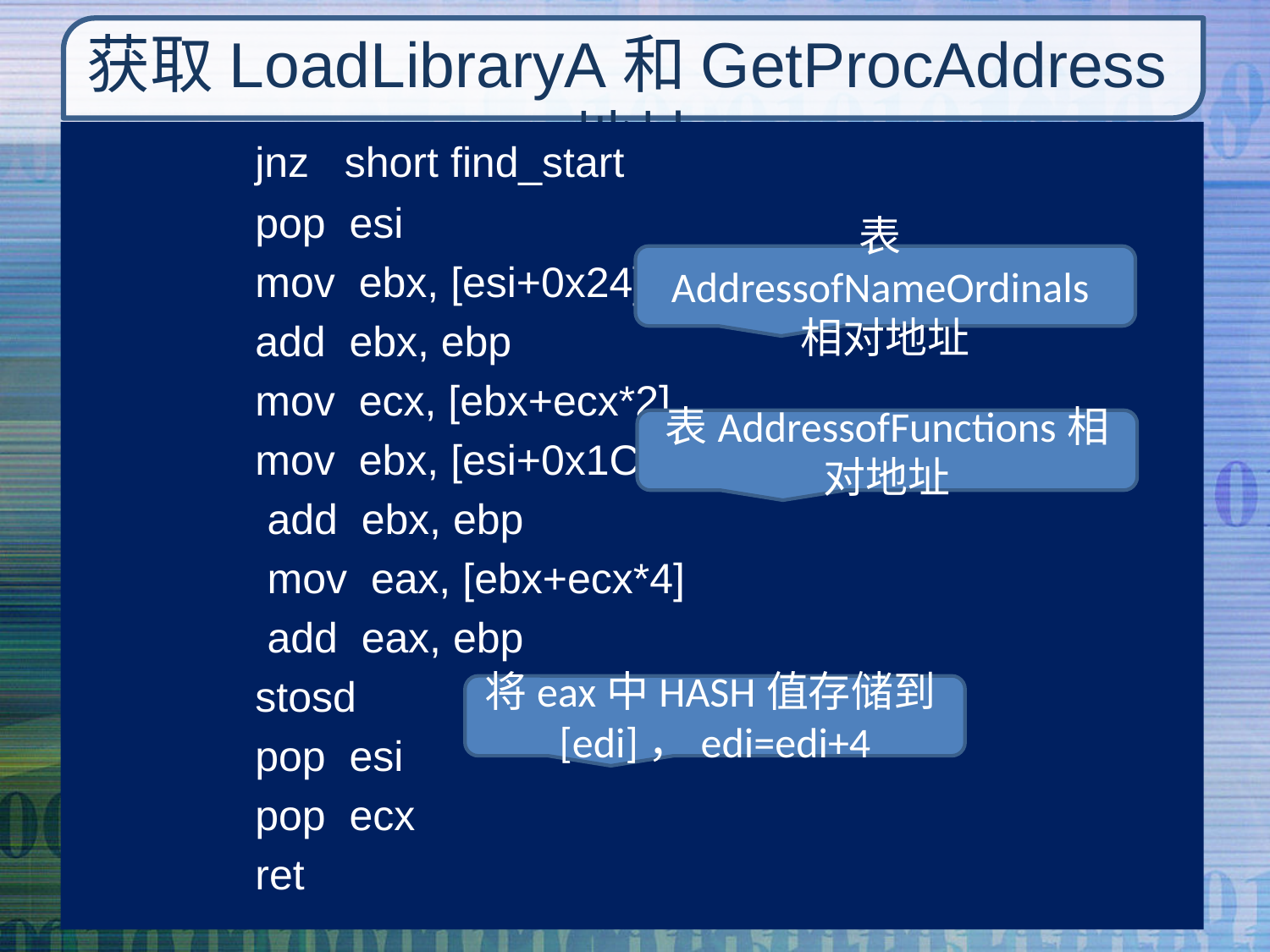

# 获取LoadLibraryA和GetProcAddress地址
		jnz   short find_start
		pop  esi
		mov  ebx, [esi+0x24]
		add  ebx, ebp
		mov  ecx, [ebx+ecx*2]
		mov  ebx, [esi+0x1C]
		 add  ebx, ebp
		 mov  eax, [ebx+ecx*4]
		 add  eax, ebp
		stosd
		pop  esi
		pop  ecx
		ret

表AddressofNameOrdinals相对地址
表AddressofFunctions相对地址
将eax中HASH值存储到[edi]，edi=edi+4